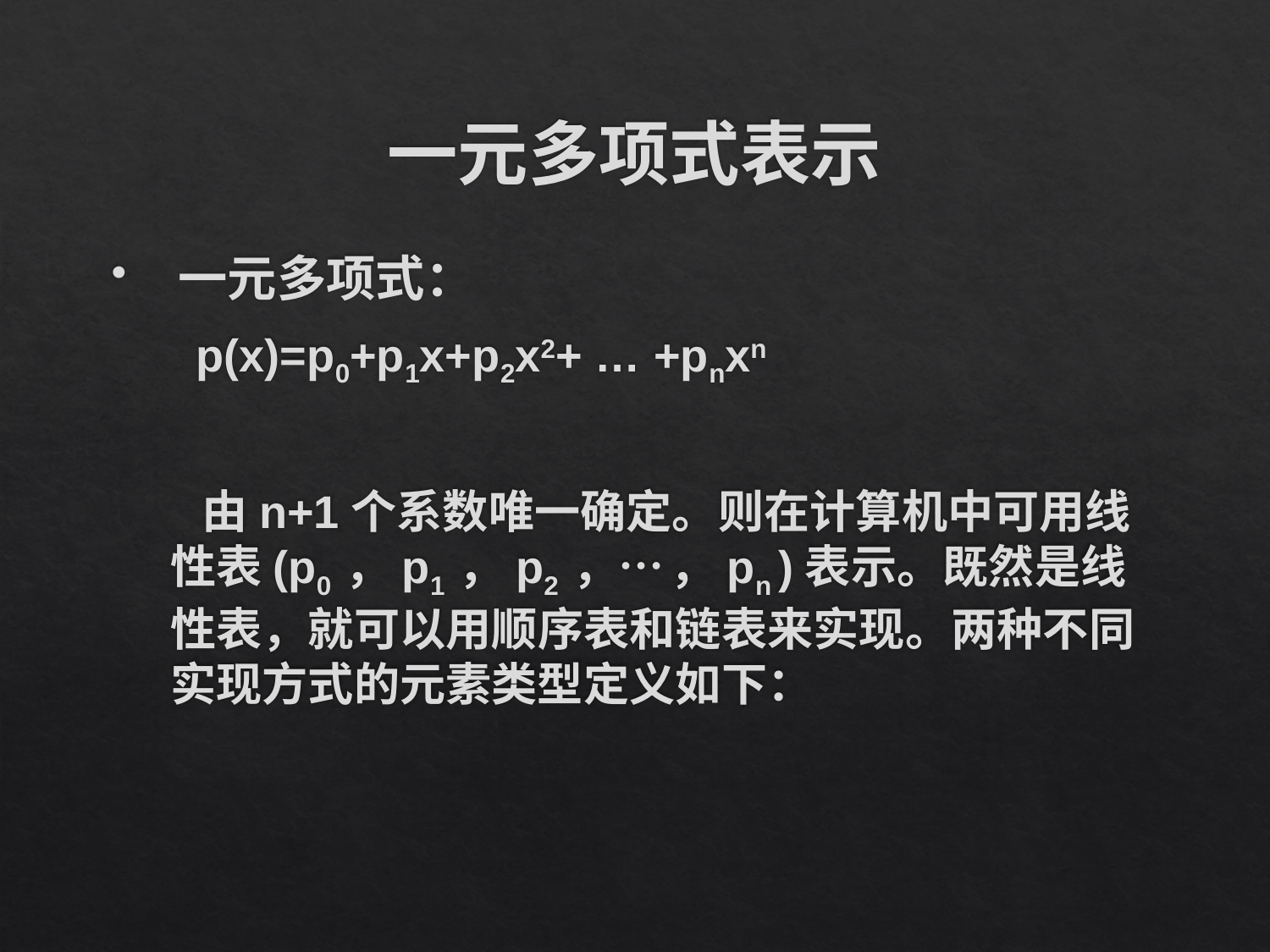

# 一元多项式表示
 一元多项式：
  p(x)=p0+p1x+p2x2+ … +pnxn

  由n+1个系数唯一确定。则在计算机中可用线性表(p0 ，p1 ，p2 ，… ，pn )表示。既然是线性表，就可以用顺序表和链表来实现。两种不同实现方式的元素类型定义如下：